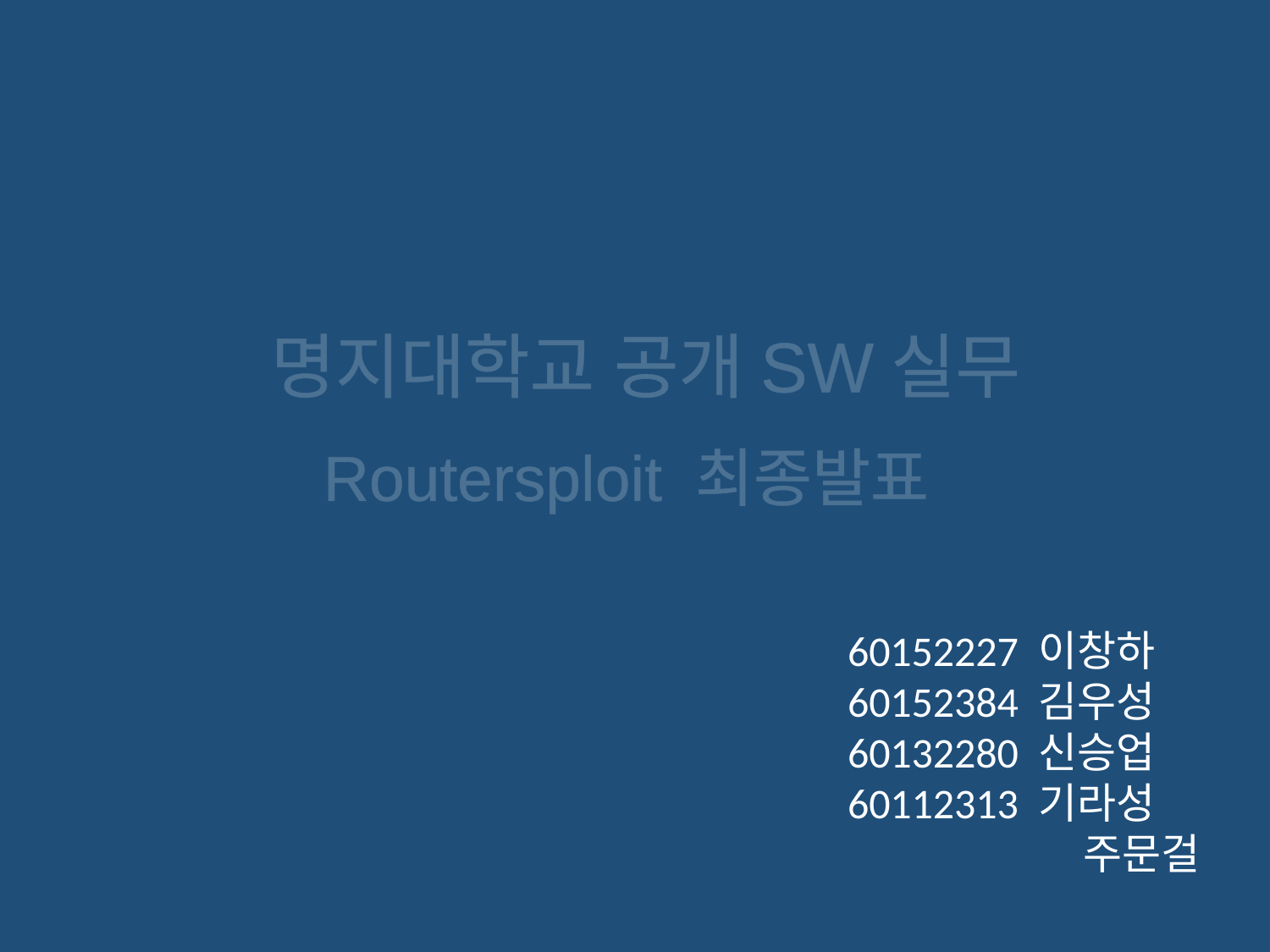

명지대학교 공개SW실무
Routersploit 최종발표
60152227 이창하
60152384 김우성
60132280 신승업
60112313 기라성
                   주문걸